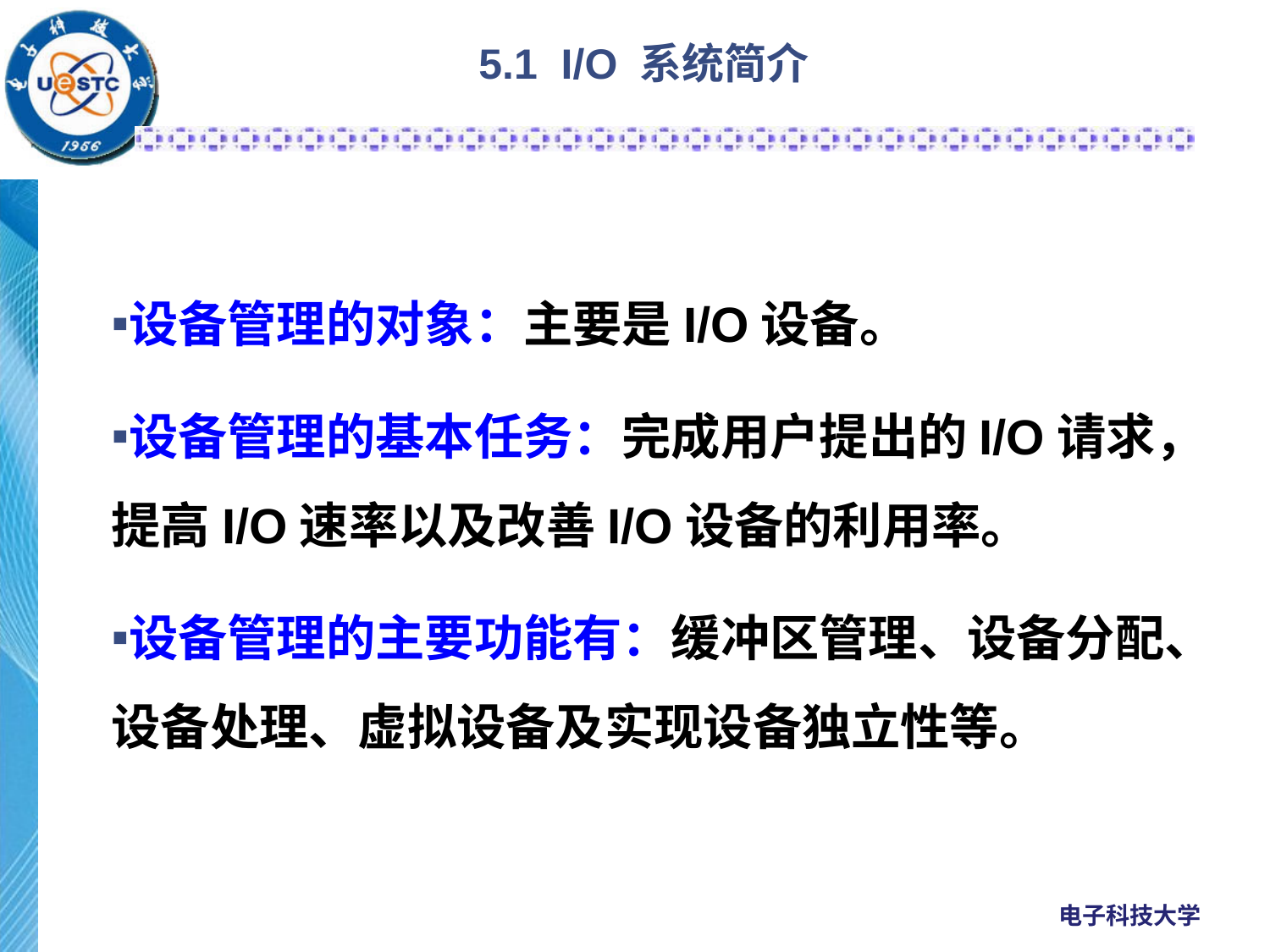

# 5.1  I/O 系统简介
设备管理的对象：主要是I/O设备。
设备管理的基本任务：完成用户提出的I/O请求，提高I/O速率以及改善I/O设备的利用率。
设备管理的主要功能有：缓冲区管理、设备分配、设备处理、虚拟设备及实现设备独立性等。